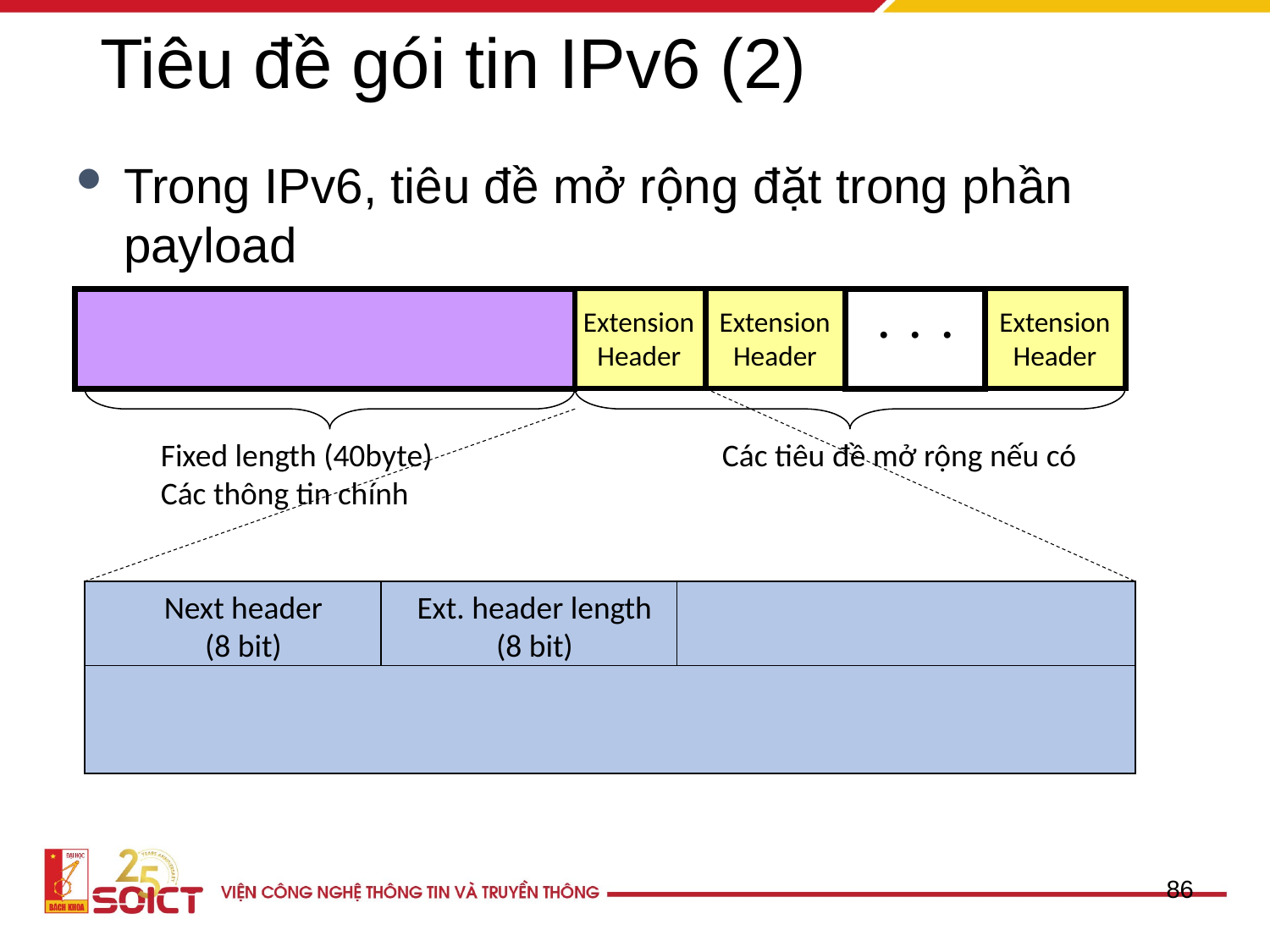

# Tiêu đề gói tin IPv6 (2)

Trong IPv6, tiêu đề mở rộng đặt trong phần payload

Extension Header
Extension Header
Extension Header
・・・
Fixed length (40byte)
Các thông tin chính
Các tiêu đề mở rộng nếu có

Next header
(8 bit)
Ext. header length
(8 bit)
86